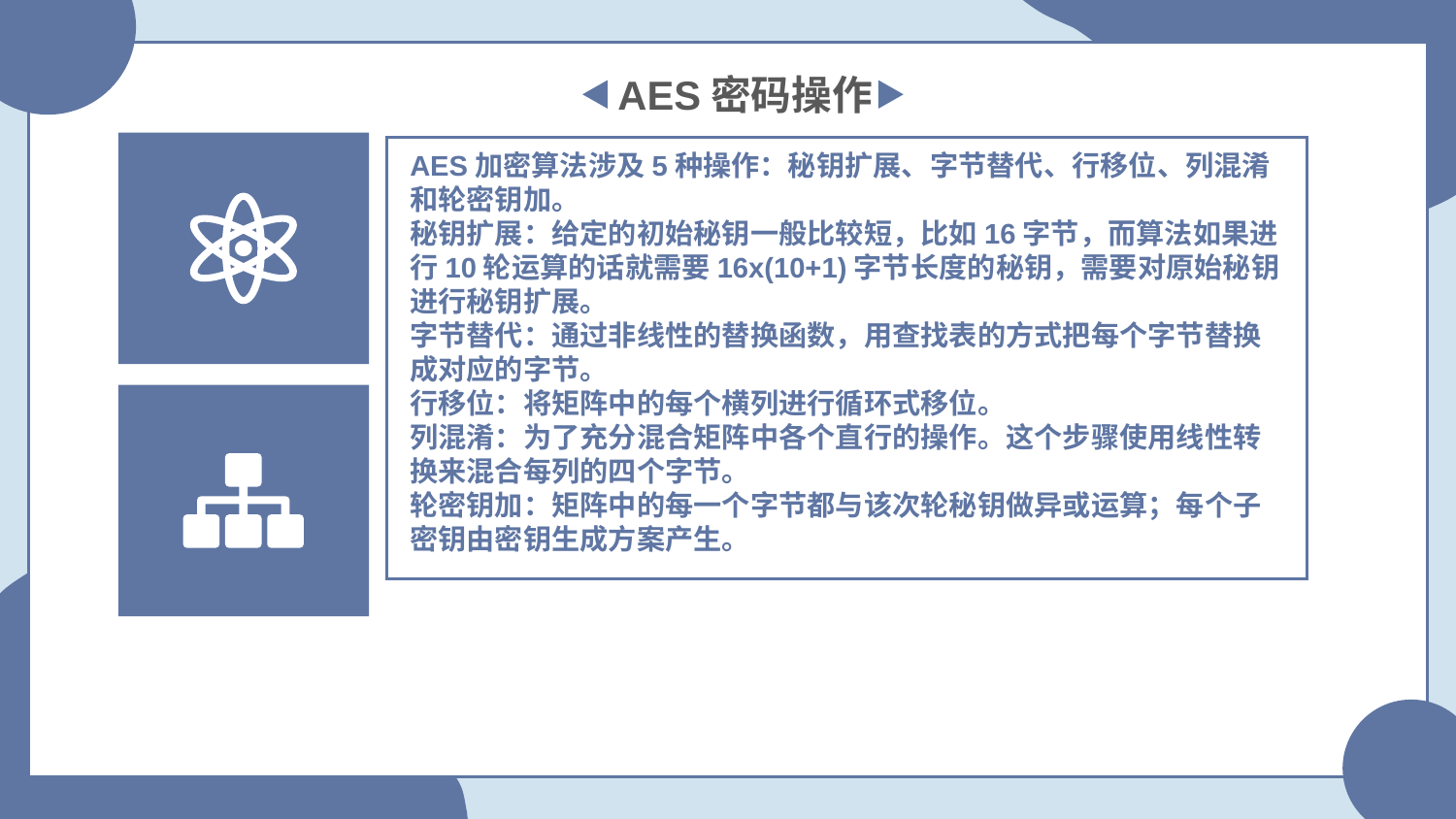

AES密码操作

AES加密算法涉及5种操作：秘钥扩展、字节替代、行移位、列混淆和轮密钥加。
秘钥扩展：给定的初始秘钥一般比较短，比如16字节，而算法如果进行10轮运算的话就需要16x(10+1)字节长度的秘钥，需要对原始秘钥进行秘钥扩展。
字节替代：通过非线性的替换函数，用查找表的方式把每个字节替换成对应的字节。
行移位：将矩阵中的每个横列进行循环式移位。
列混淆：为了充分混合矩阵中各个直行的操作。这个步骤使用线性转换来混合每列的四个字节。
轮密钥加：矩阵中的每一个字节都与该次轮秘钥做异或运算；每个子密钥由密钥生成方案产生。